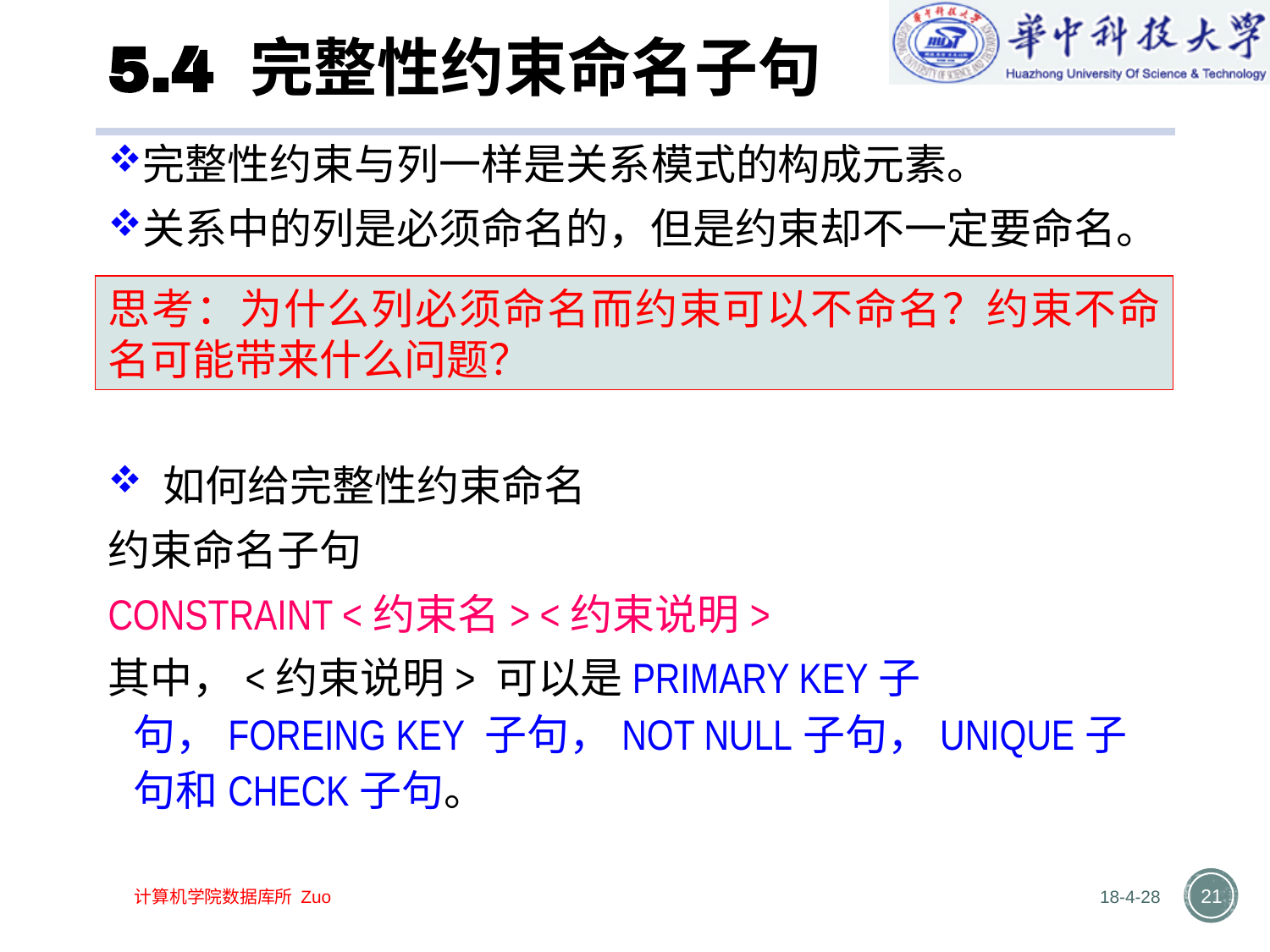

# 5.4 完整性约束命名子句
完整性约束与列一样是关系模式的构成元素。
关系中的列是必须命名的，但是约束却不一定要命名。

 如何给完整性约束命名
约束命名子句
CONSTRAINT <约束名> <约束说明>
其中，<约束说明> 可以是PRIMARY KEY子句，FOREING KEY 子句，NOT NULL子句，UNIQUE子句和CHECK子句。

思考：为什么列必须命名而约束可以不命名？约束不命名可能带来什么问题？
18-4-28
21